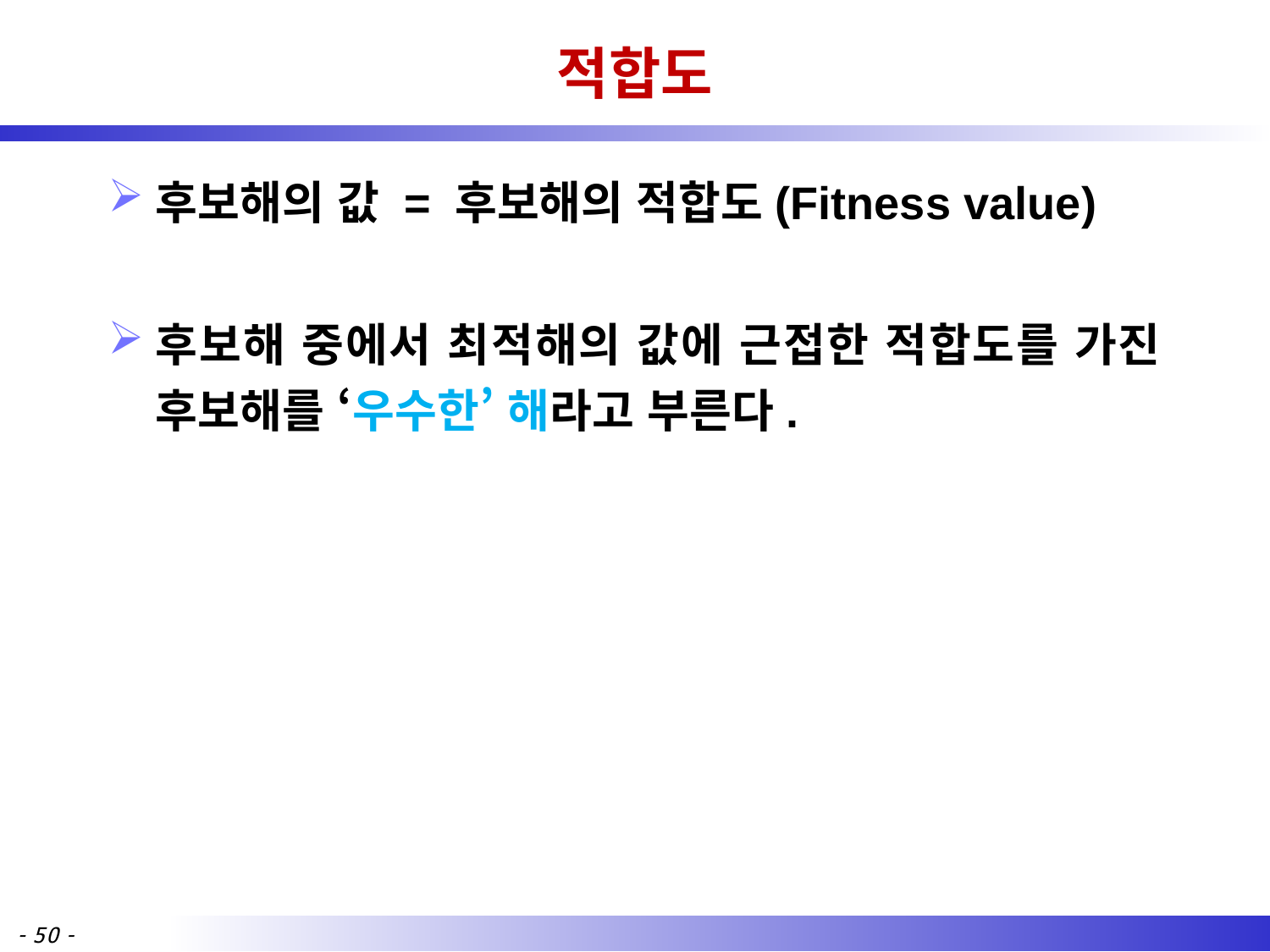

# 적합도
후보해의 값 = 후보해의 적합도(Fitness value)

후보해 중에서 최적해의 값에 근접한 적합도를 가진 후보해를 ‘우수한’ 해라고 부른다.
- 50 -